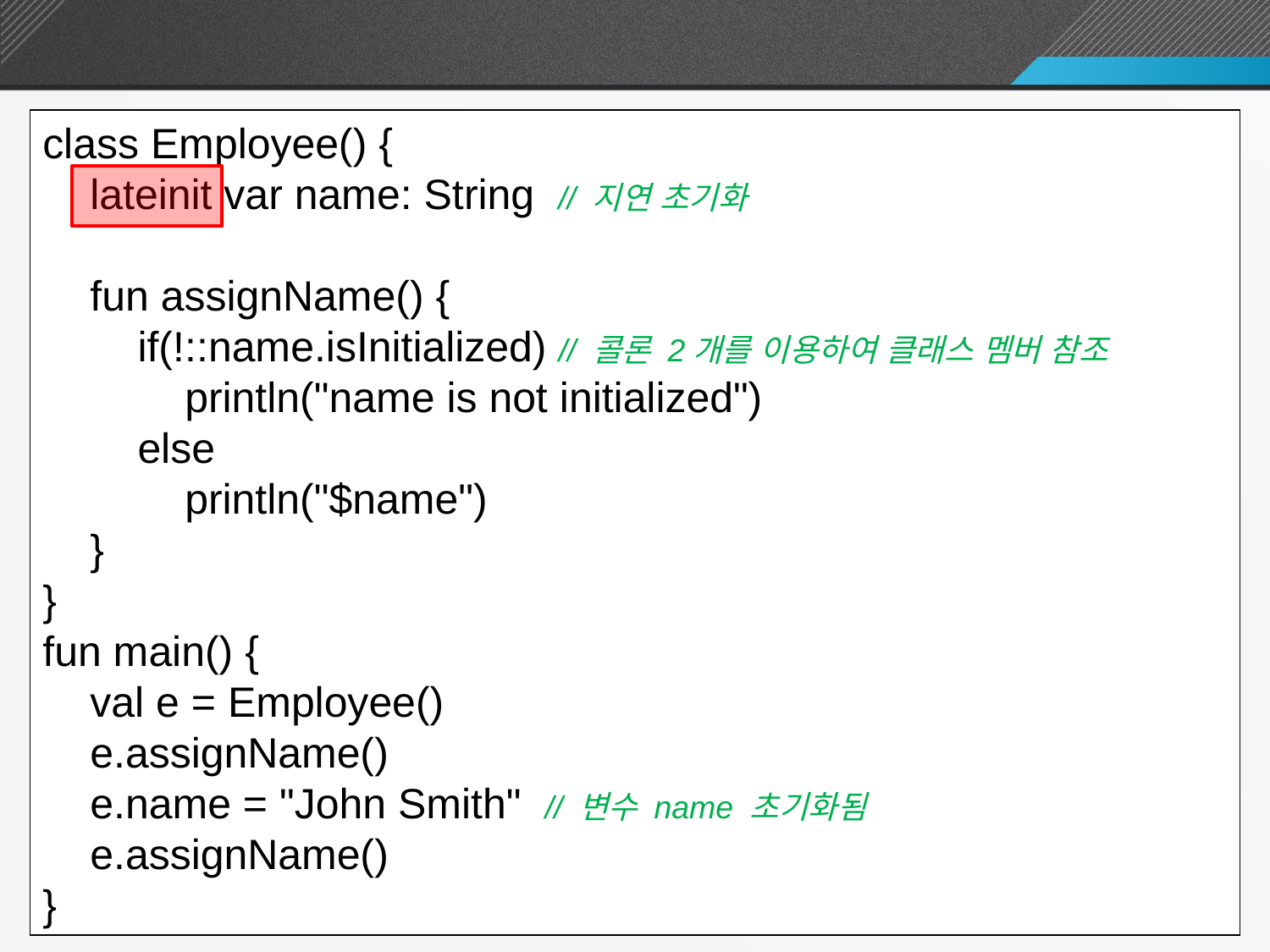

lateinit를 사용한 지연초기화 예제
class Employee() {
    lateinit var name: String  // 지연 초기화

    fun assignName() {
        if(!::name.isInitialized) // 콜론 2개를 이용하여 클래스 멤버 참조
            println("name is not initialized")
        else
            println("$name")
    }
}
fun main() {
    val e = Employee()
    e.assignName()
    e.name = "John Smith"  // 변수 name 초기화됨
    e.assignName()
}